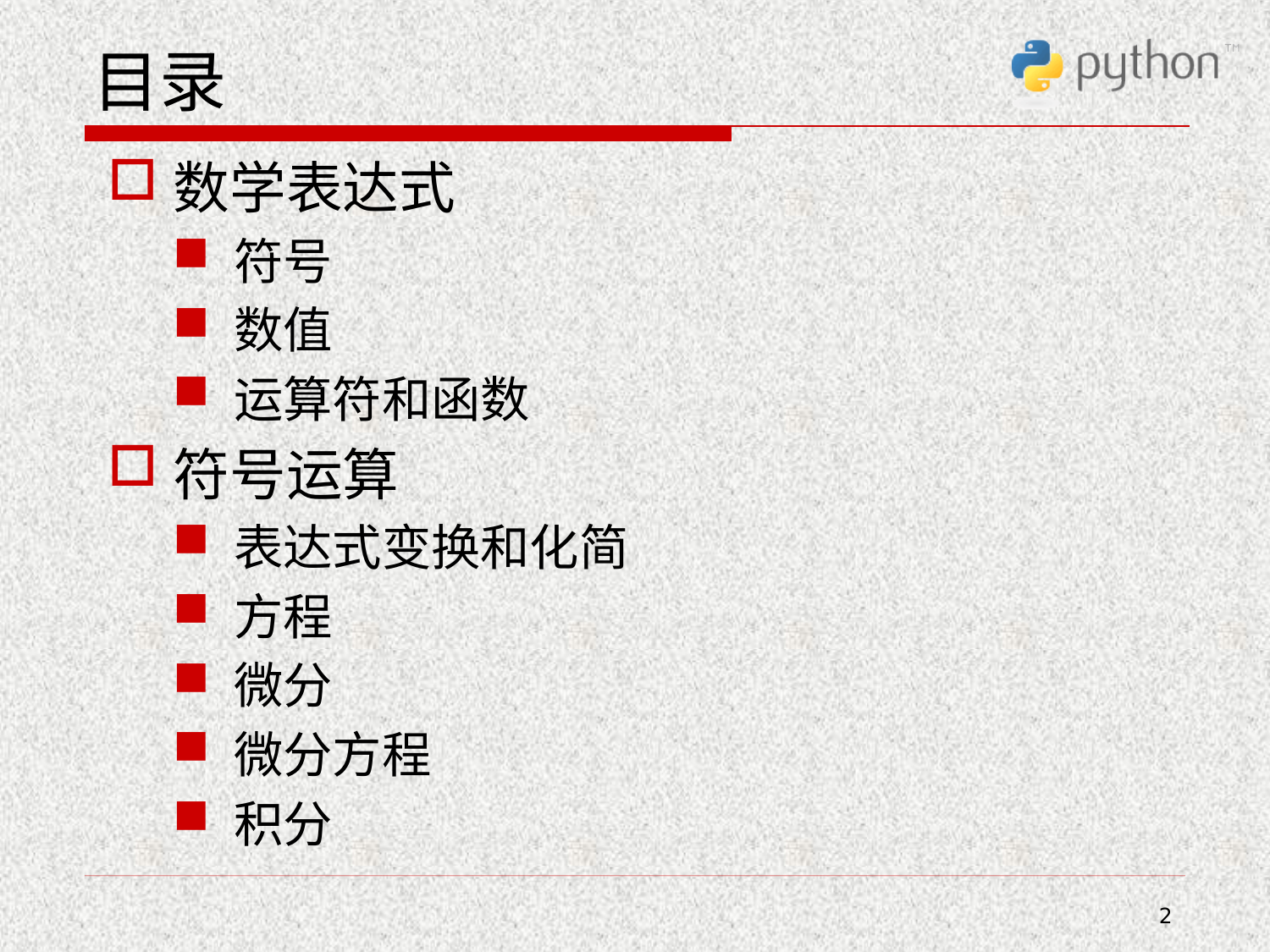

# 目录
数学表达式
符号
数值
运算符和函数
符号运算
表达式变换和化简
方程
微分
微分方程
积分
2